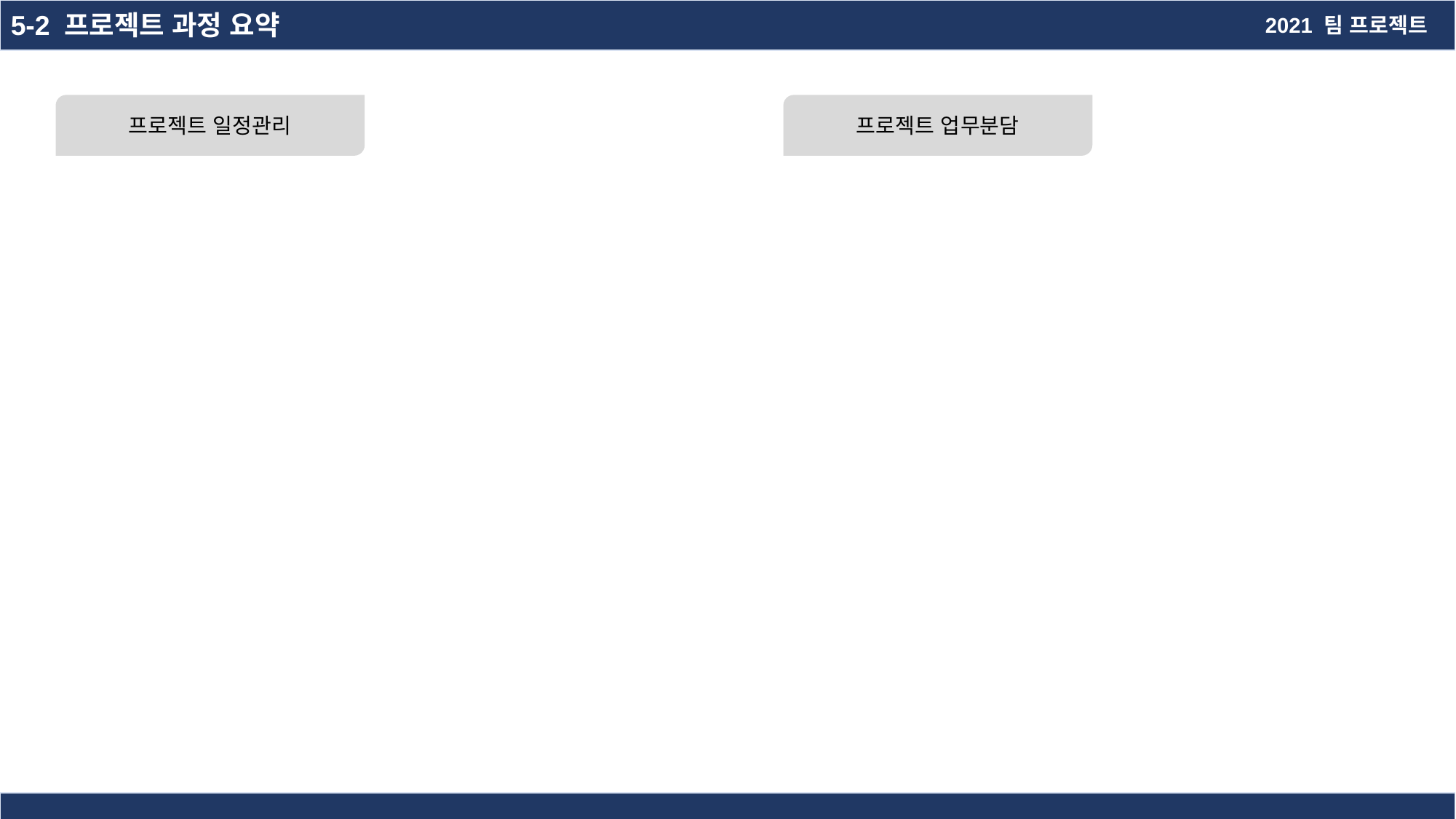

5-2 프로젝트 과정 요약
2021 팀 프로젝트
프로젝트 일정관리
프로젝트 업무분담